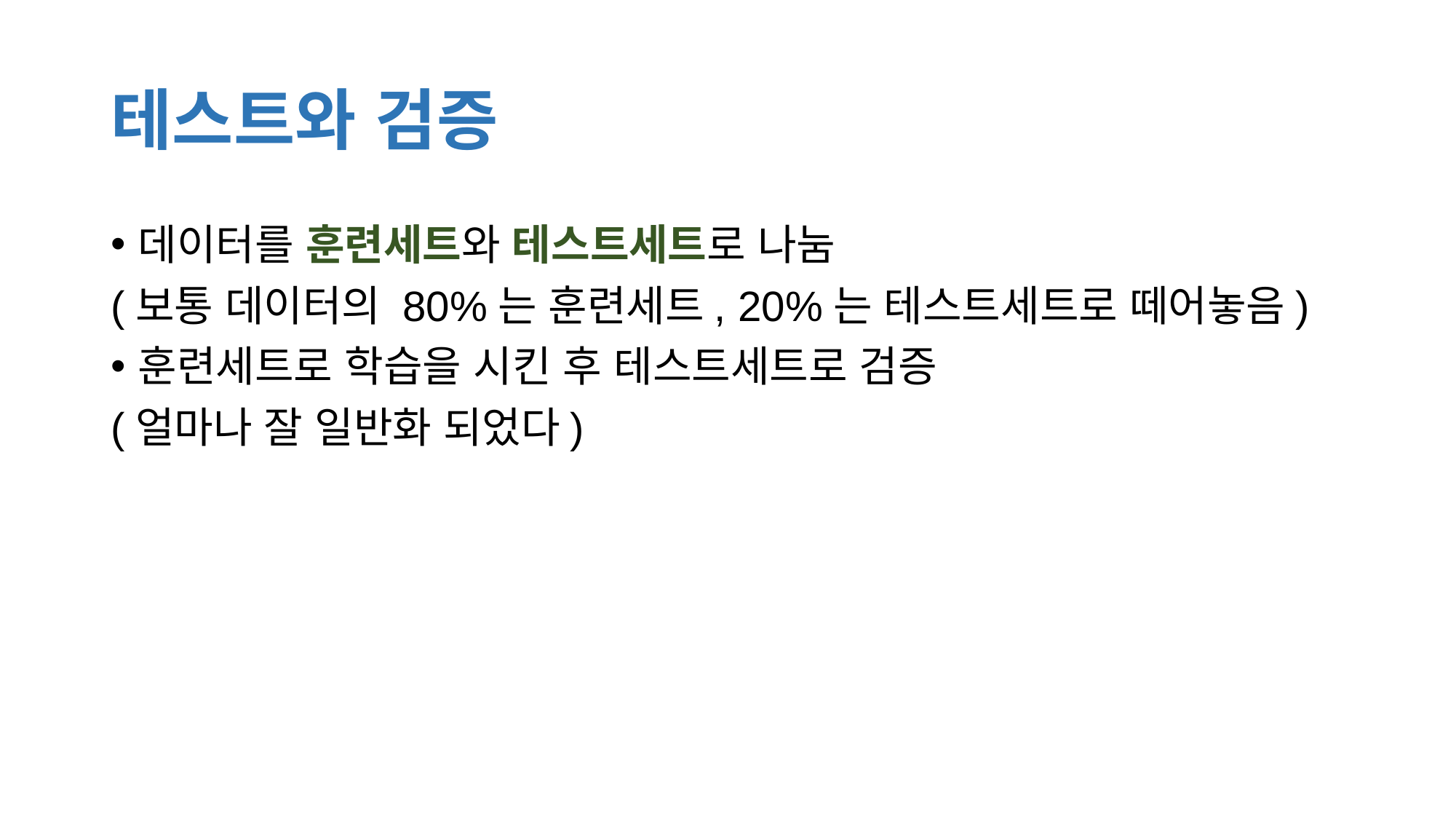

# 테스트와 검증
데이터를 훈련세트와 테스트세트로 나눔
(보통 데이터의 80%는 훈련세트, 20%는 테스트세트로 떼어놓음)
훈련세트로 학습을 시킨 후 테스트세트로 검증
(얼마나 잘 일반화 되었다)